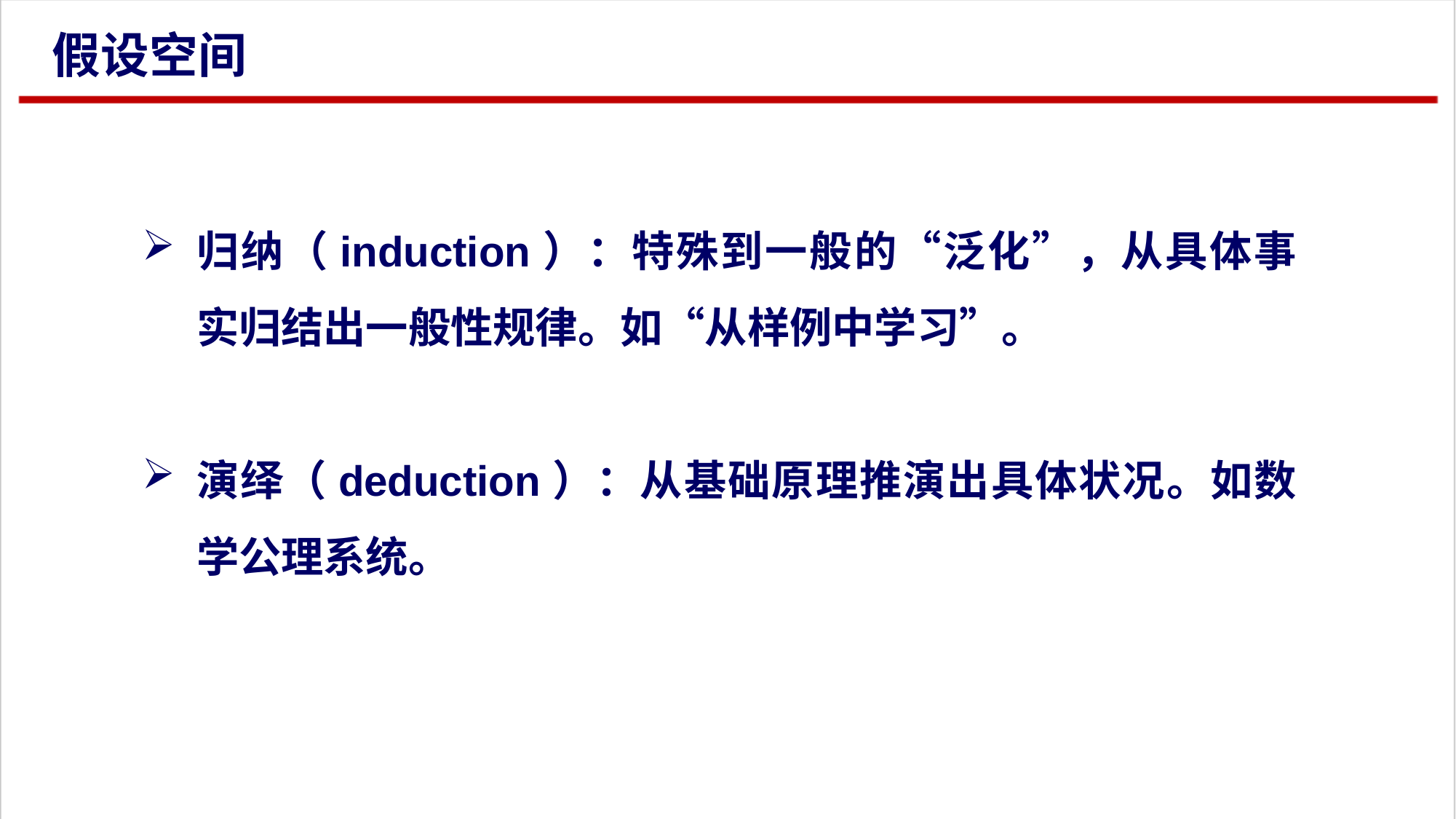

# 假设空间
归纳（induction）：特殊到一般的“泛化”，从具体事实归结出一般性规律。如“从样例中学习”。

演绎（deduction）：从基础原理推演出具体状况。如数学公理系统。